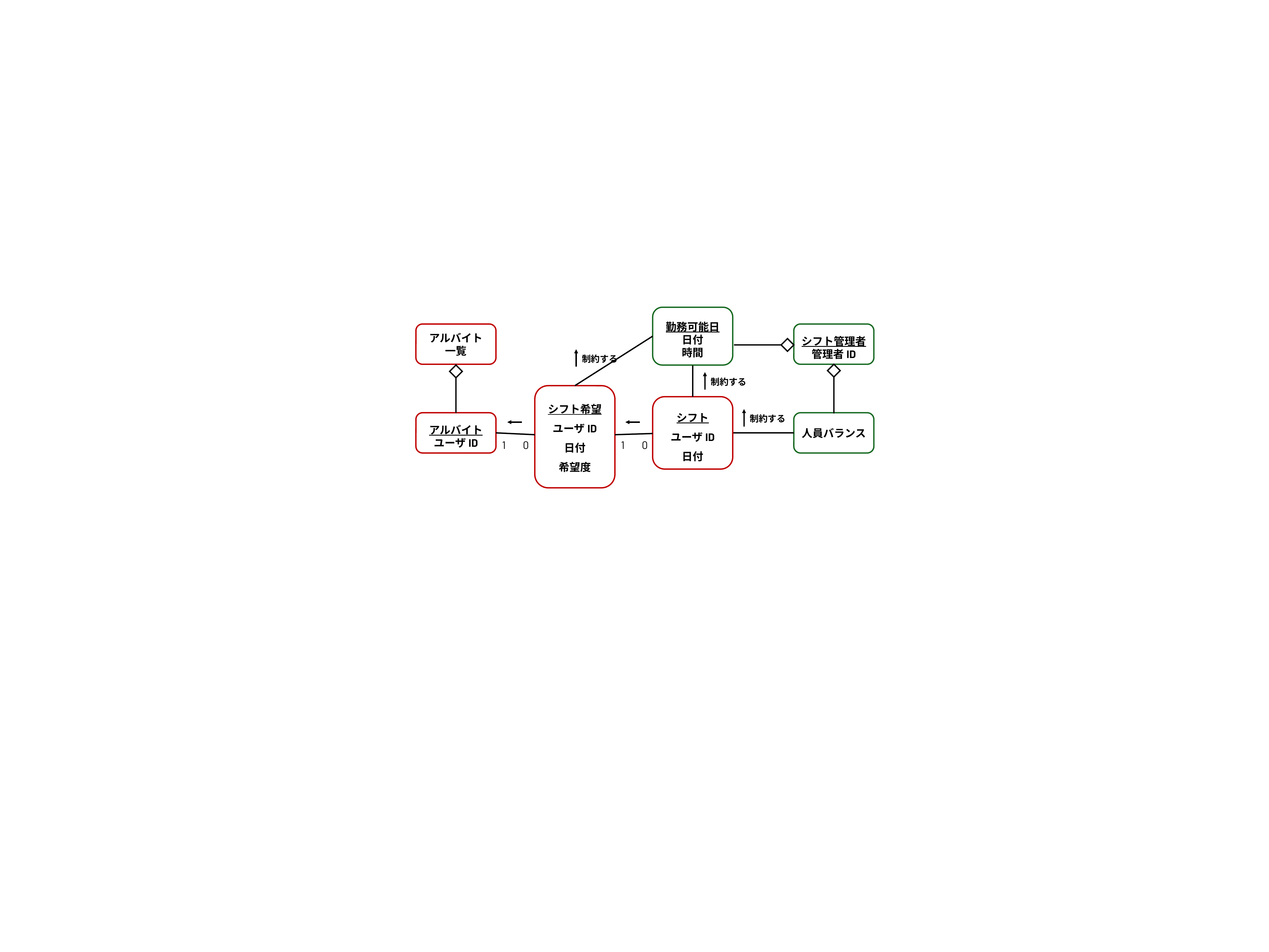

勤務可能日
日付
時間
アルバイト
一覧
シフト管理者
管理者ID

制約する

制約する

シフト希望
ユーザID
日付
希望度

シフト
ユーザID
日付
制約する
人員バランス
アルバイト
ユーザID
1
0
1
0